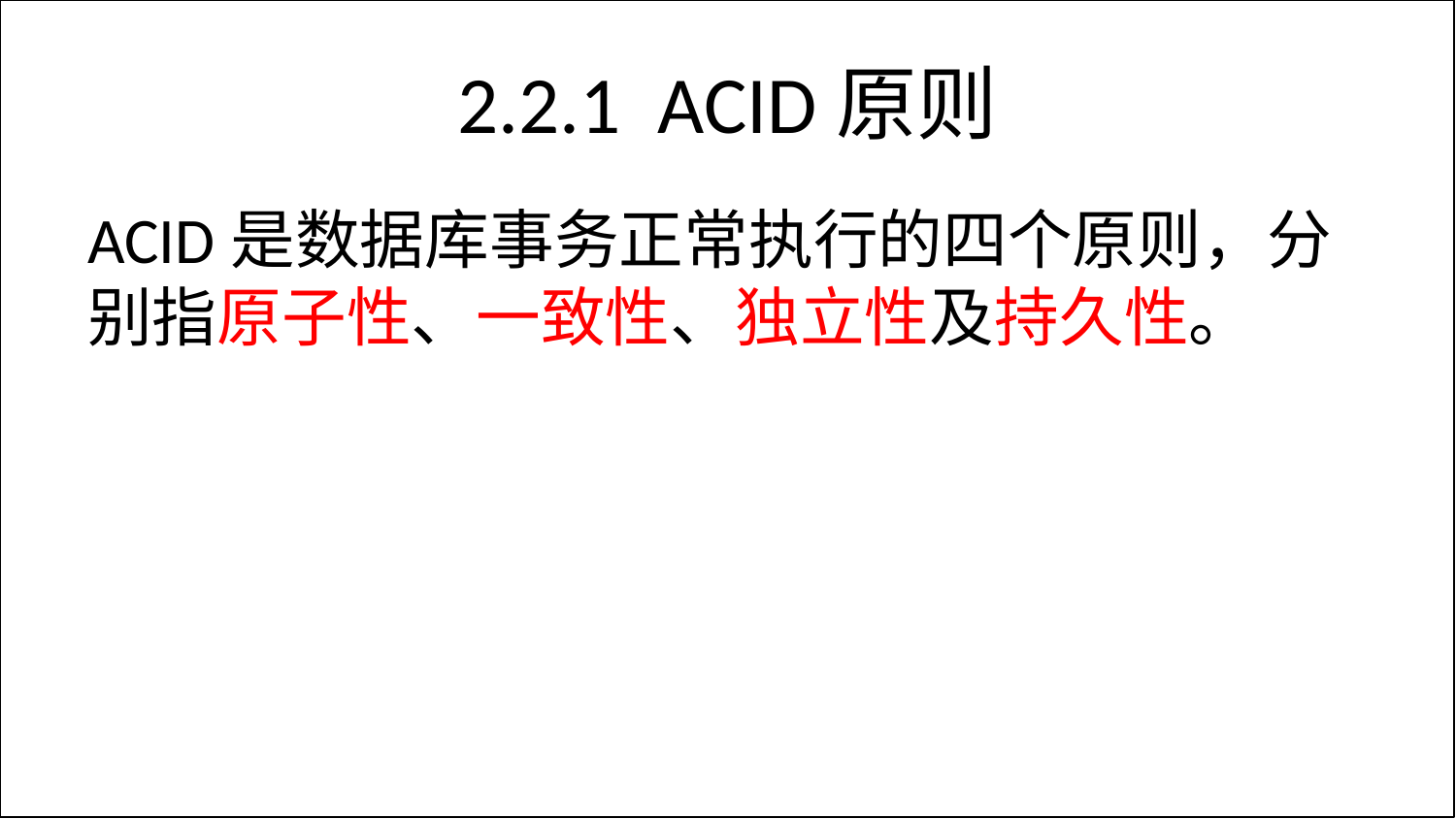

# 2.2.1  ACID原则
ACID是数据库事务正常执行的四个原则，分别指原子性、一致性、独立性及持久性。